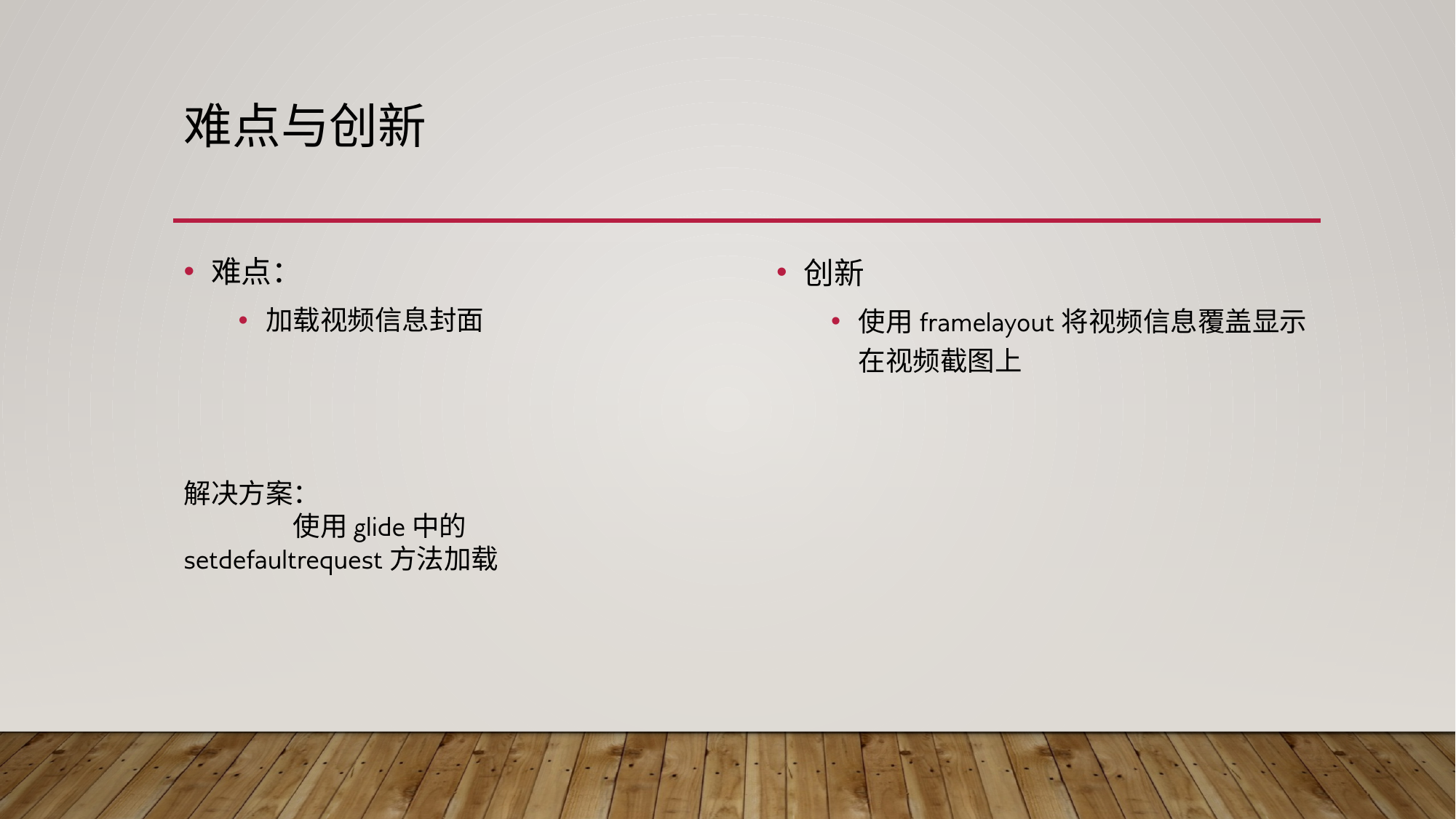

# 难点与创新
难点：
加载视频信息封面

创新
使用framelayout将视频信息覆盖显示在视频截图上
解决方案：
	使用glide中的setdefaultrequest方法加载